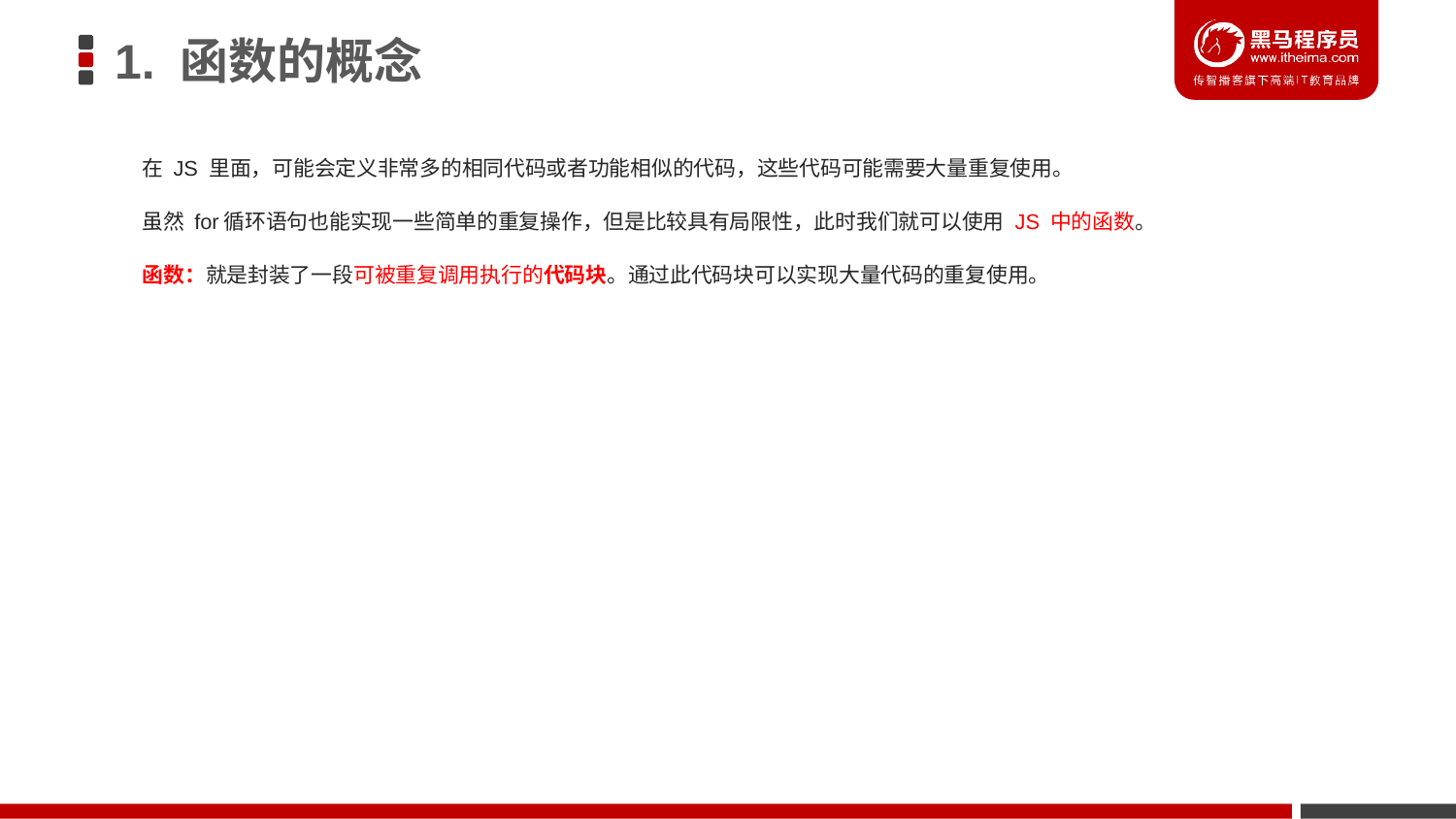

# 1. 函数的概念
在 JS 里面，可能会定义非常多的相同代码或者功能相似的代码，这些代码可能需要大量重复使用。
虽然 for循环语句也能实现一些简单的重复操作，但是比较具有局限性，此时我们就可以使用 JS 中的函数。
函数：就是封装了一段可被重复调用执行的代码块。通过此代码块可以实现大量代码的重复使用。